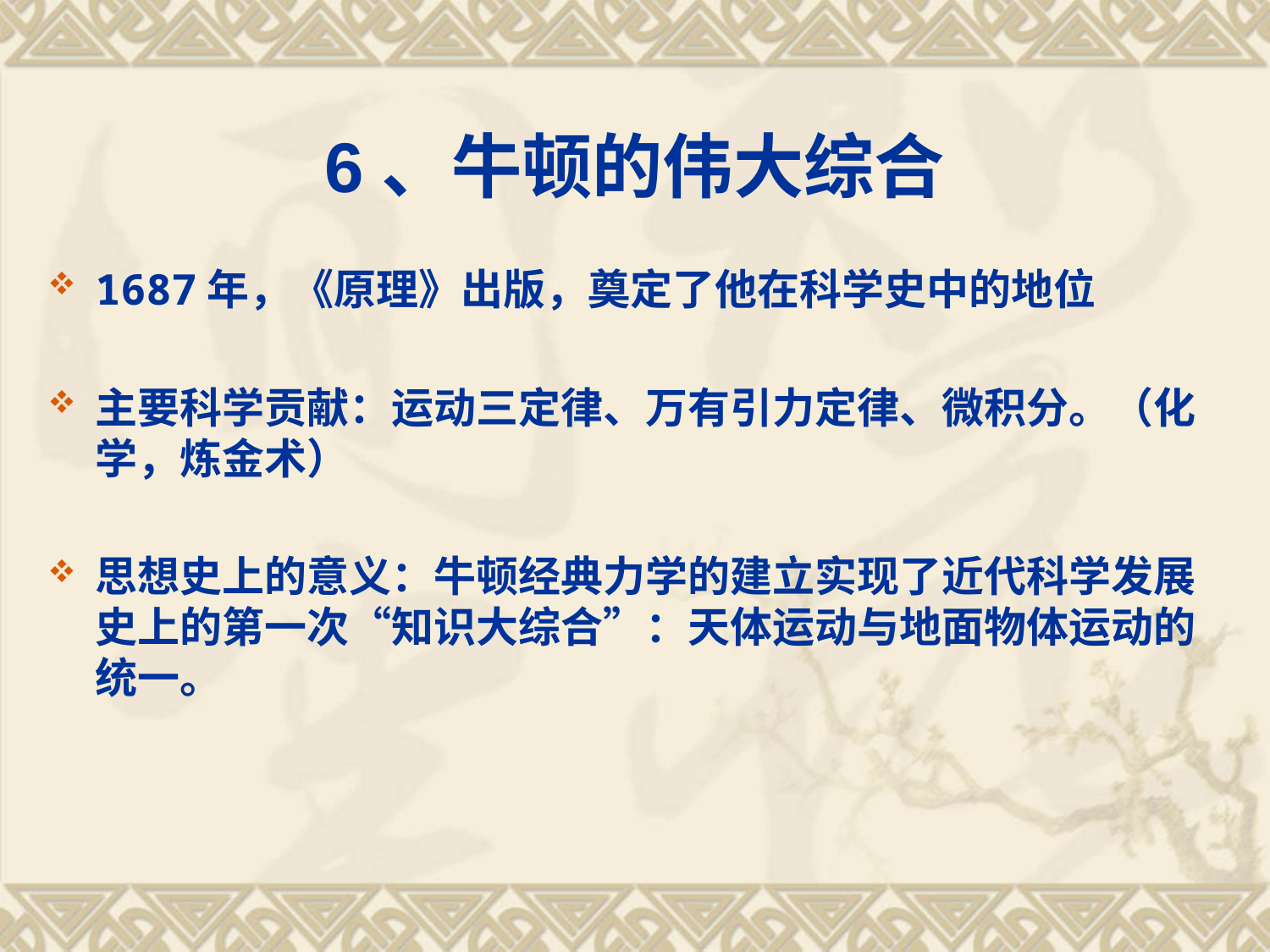

# 6、牛顿的伟大综合
1687年，《原理》出版，奠定了他在科学史中的地位

主要科学贡献：运动三定律、万有引力定律、微积分。（化学，炼金术）

思想史上的意义：牛顿经典力学的建立实现了近代科学发展史上的第一次“知识大综合”：天体运动与地面物体运动的统一。